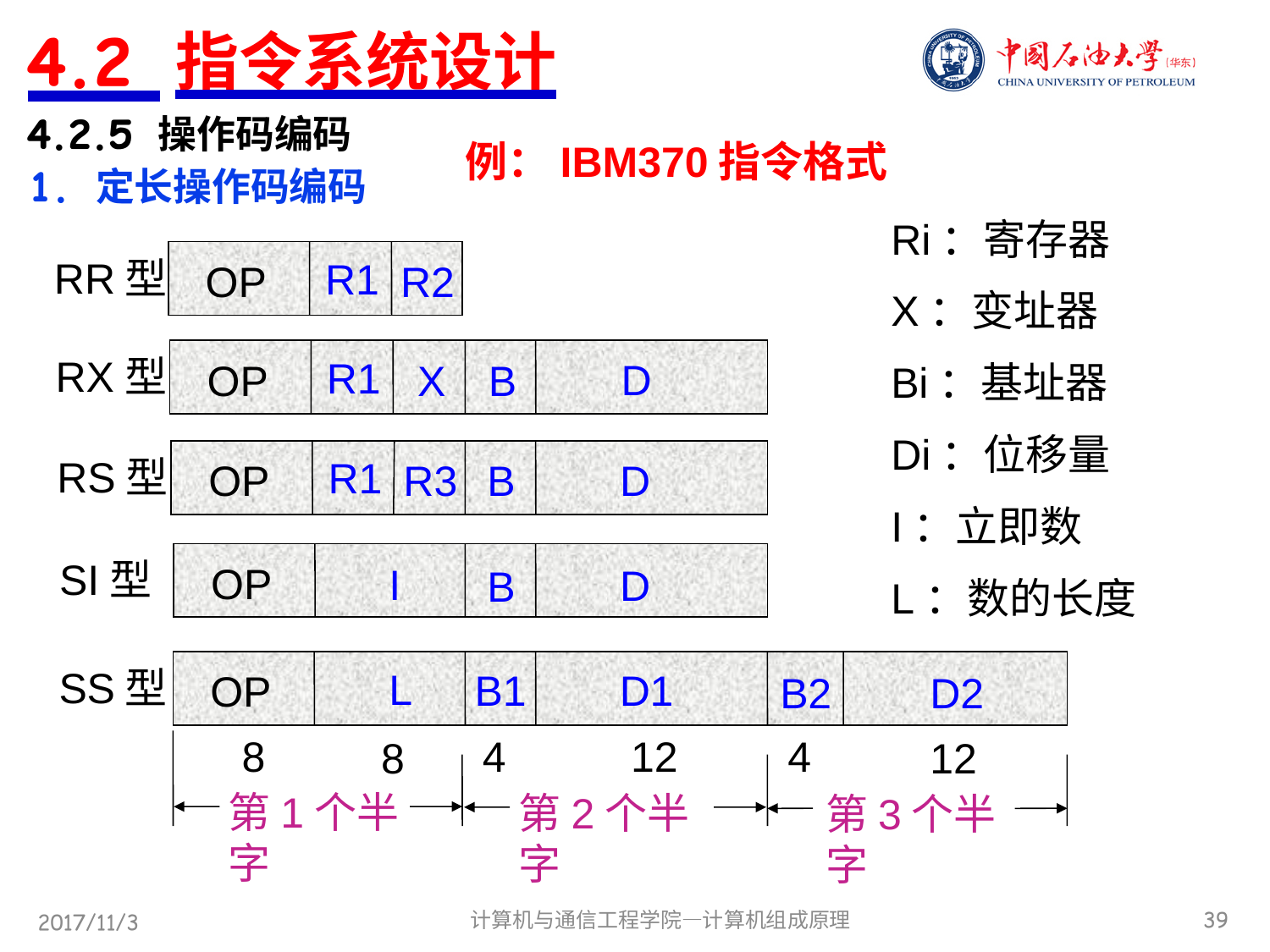

# 4.2 指令系统设计
4.2.5 操作码编码
例：IBM370指令格式
1. 定长操作码编码
Ri：寄存器
X：变址器
Bi：基址器
Di：位移量
I：立即数
L：数的长度

RR型
R1
OP
R2

RX型
R1
D
OP
X
B

RS型
R1
D
OP
R3
B

SI型
OP
I
D
B

SS型
L
D1
B1
OP
D2
B2
8
4
12
4
8
12

第1个半字
第2个半字
第3个半字

计算机与通信工程学院—计算机组成原理
39
2017/11/3